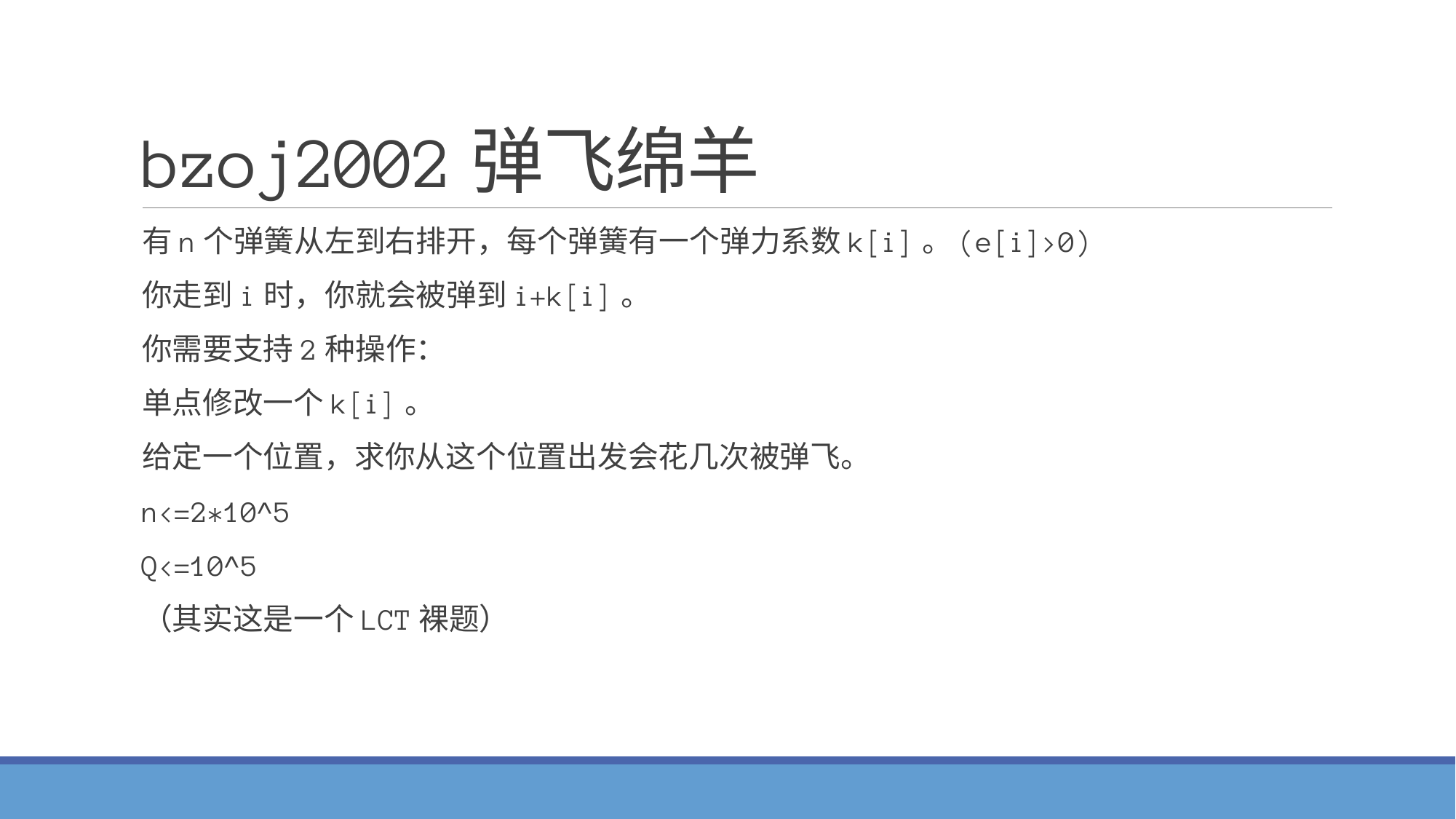

# bzoj2002弹飞绵羊
有n个弹簧从左到右排开，每个弹簧有一个弹力系数k[i]。(e[i]>0)
你走到i时，你就会被弹到i+k[i]。
你需要支持2种操作：
单点修改一个k[i]。
给定一个位置，求你从这个位置出发会花几次被弹飞。
n<=2*10^5
Q<=10^5
（其实这是一个LCT裸题）